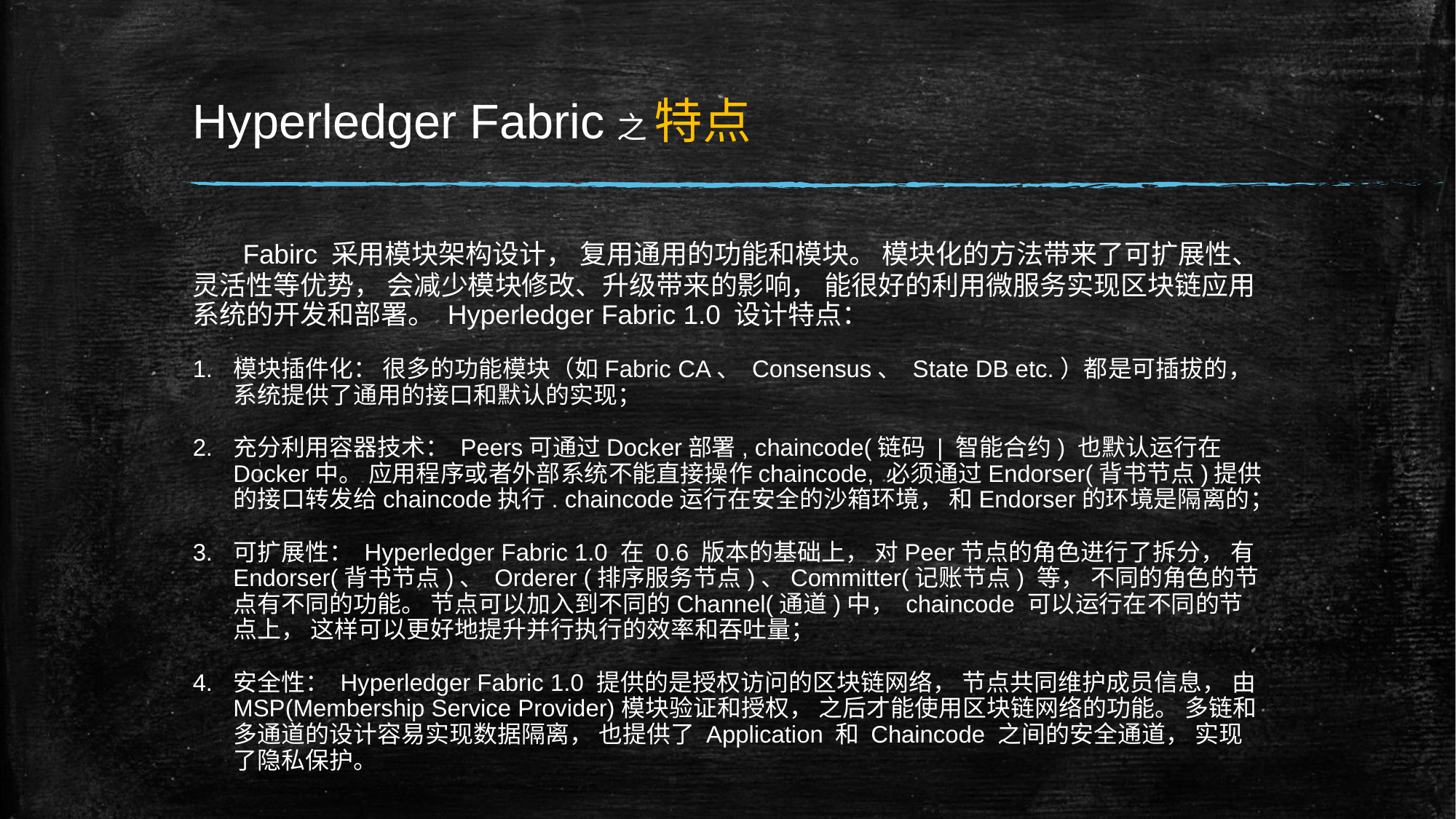

# Hyperledger Fabric之 特点
     Fabirc 采用模块架构设计， 复用通用的功能和模块。 模块化的方法带来了可扩展性、灵活性等优势， 会减少模块修改、升级带来的影响， 能很好的利用微服务实现区块链应用系统的开发和部署。 Hyperledger Fabric 1.0 设计特点：
模块插件化： 很多的功能模块（如Fabric CA、 Consensus、 State DB etc.）都是可插拔的， 系统提供了通用的接口和默认的实现；
充分利用容器技术： Peers可通过Docker部署, chaincode(链码 | 智能合约) 也默认运行在Docker中。 应用程序或者外部系统不能直接操作chaincode, 必须通过Endorser(背书节点)提供的接口转发给chaincode执行. chaincode运行在安全的沙箱环境， 和Endorser的环境是隔离的；
可扩展性： Hyperledger Fabric 1.0 在 0.6 版本的基础上， 对Peer节点的角色进行了拆分， 有Endorser(背书节点)、 Orderer (排序服务节点)、Committer(记账节点) 等， 不同的角色的节点有不同的功能。 节点可以加入到不同的Channel(通道)中， chaincode 可以运行在不同的节点上， 这样可以更好地提升并行执行的效率和吞吐量；
安全性： Hyperledger Fabric 1.0 提供的是授权访问的区块链网络， 节点共同维护成员信息， 由MSP(Membership Service Provider)模块验证和授权， 之后才能使用区块链网络的功能。 多链和多通道的设计容易实现数据隔离， 也提供了 Application 和 Chaincode 之间的安全通道， 实现了隐私保护。